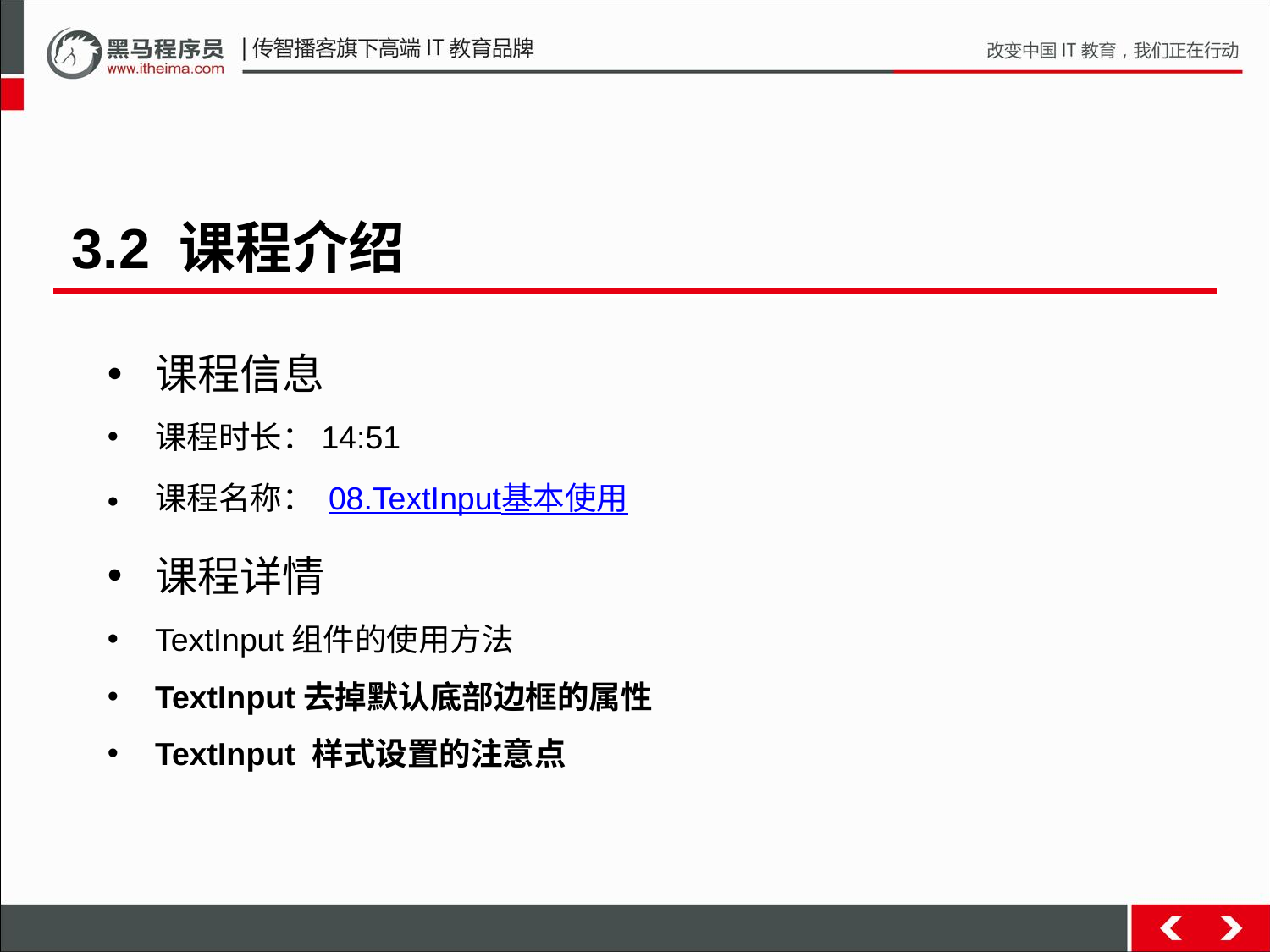

3.2 课程介绍
课程信息
课程时长：14:51
课程名称： 08.TextInput基本使用
课程详情
TextInput组件的使用方法
TextInput去掉默认底部边框的属性
TextInput 样式设置的注意点